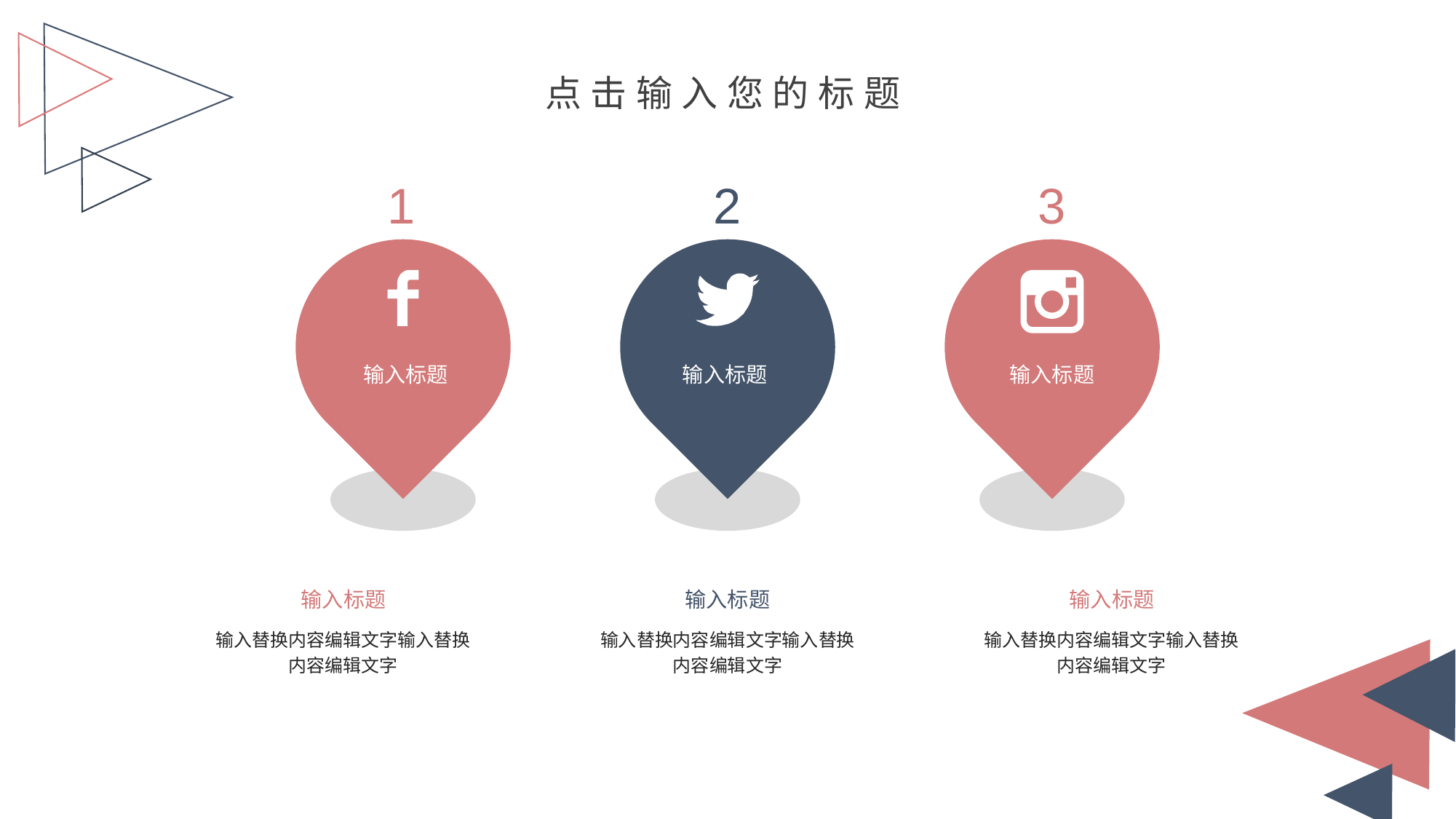

点击输入您的标题
1
2
3

输入标题
输入标题
输入标题

输入标题
输入替换内容编辑文字输入替换内容编辑文字
输入标题
输入替换内容编辑文字输入替换内容编辑文字
输入标题
输入替换内容编辑文字输入替换内容编辑文字